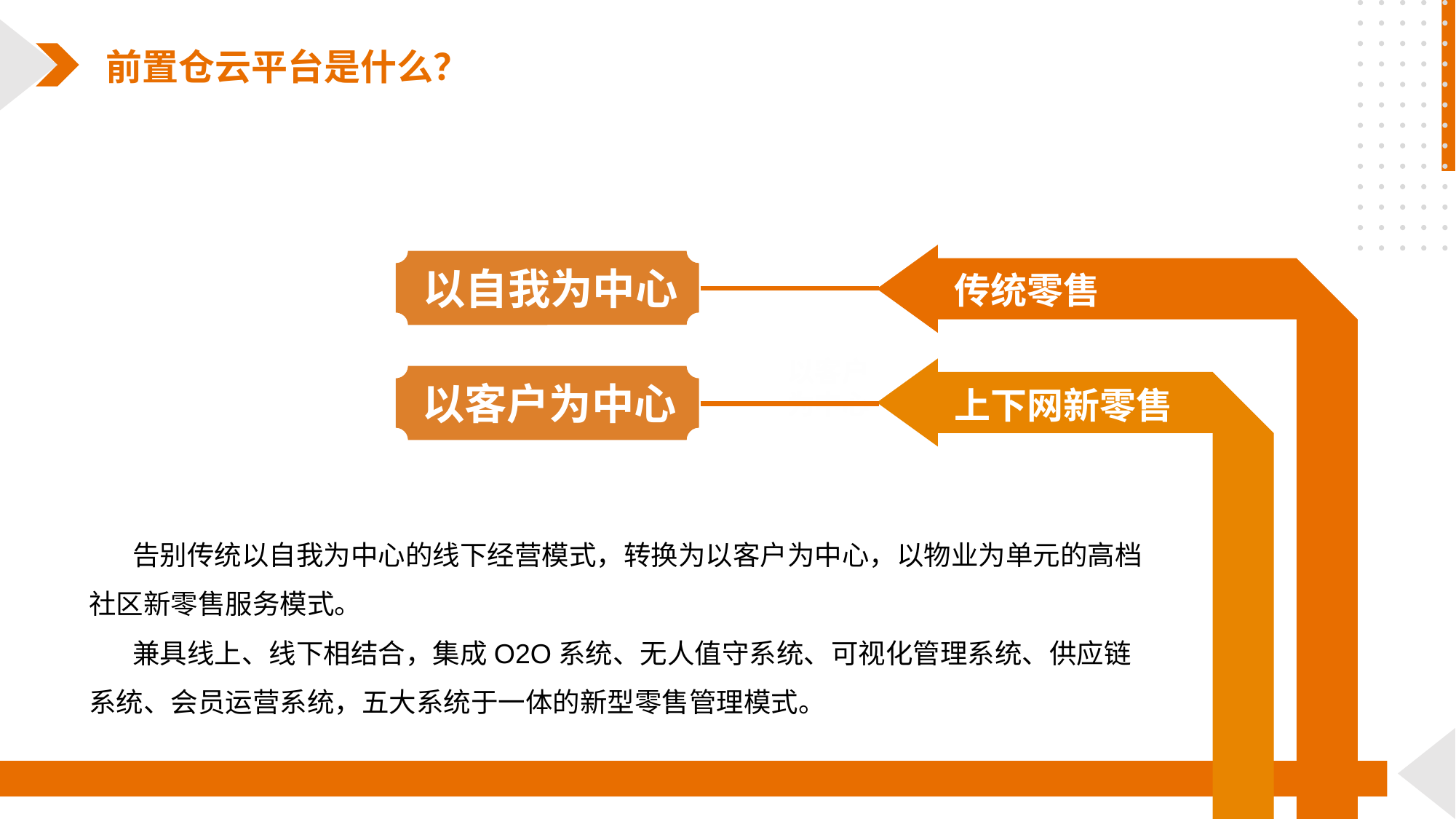

前置仓云平台是什么？

传统零售
以自我为中心

以客户
为中心

上下网新零售
以客户为中心

      告别传统以自我为中心的线下经营模式，转换为以客户为中心，以物业为单元的高档社区新零售服务模式。
      兼具线上、线下相结合，集成O2O系统、无人值守系统、可视化管理系统、供应链系统、会员运营系统，五大系统于一体的新型零售管理模式。